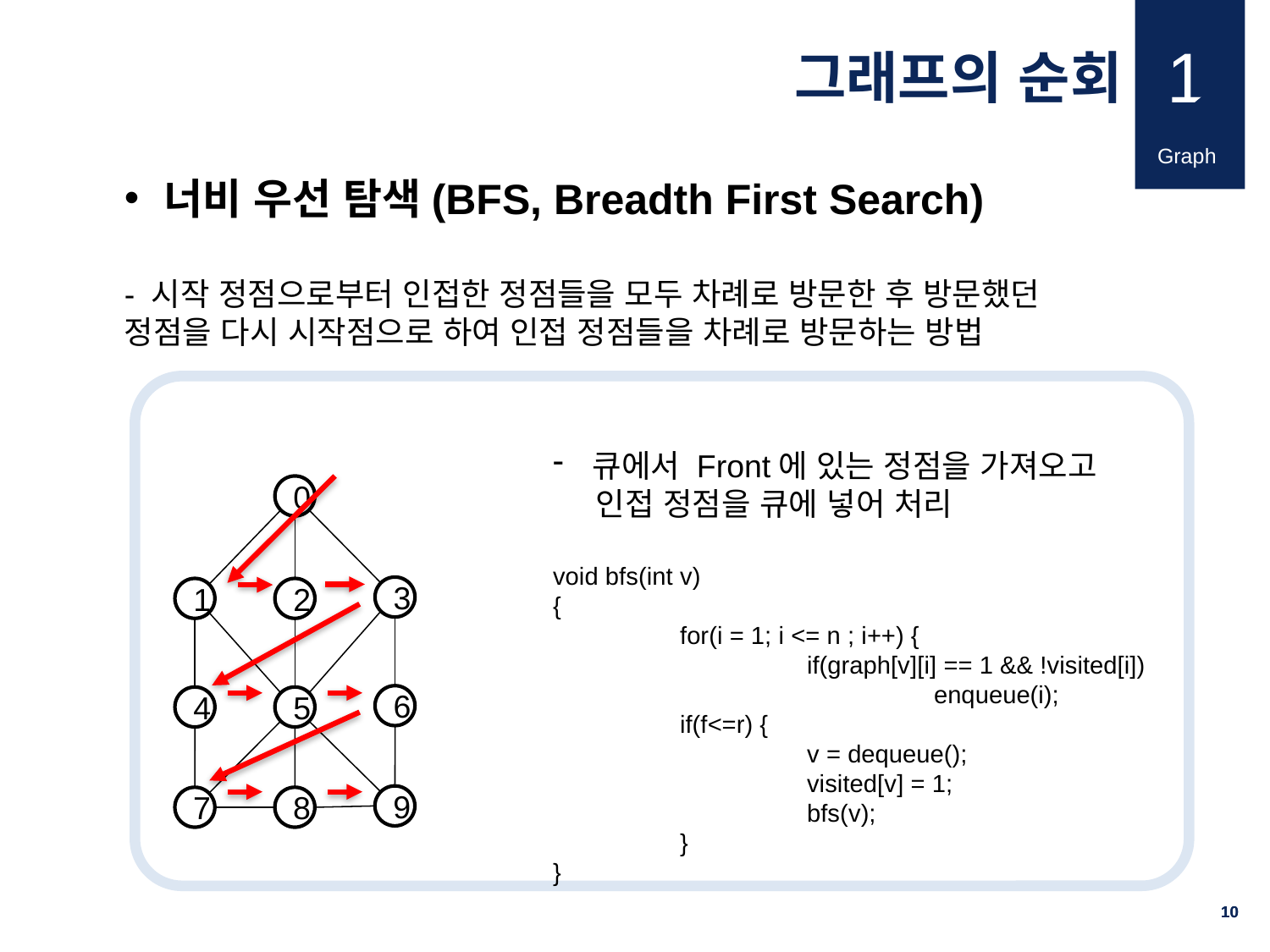

1

그래프의 순회
Graph
너비 우선 탐색(BFS, Breadth First Search)

- 시작 정점으로부터 인접한 정점들을 모두 차례로 방문한 후 방문했던 정점을 다시 시작점으로 하여 인접 정점들을 차례로 방문하는 방법

큐에서 Front에 있는 정점을 가져오고
    인접 정점을 큐에 넣어 처리

void bfs(int v)
{
	for(i = 1; i <= n ; i++) {
		if(graph[v][i] == 1 && !visited[i])
			enqueue(i);
	if(f<=r) {
		v = dequeue();
		visited[v] = 1;
		bfs(v);
	}
}

0
3
1
2
6
4
5
9
7
8
10
10